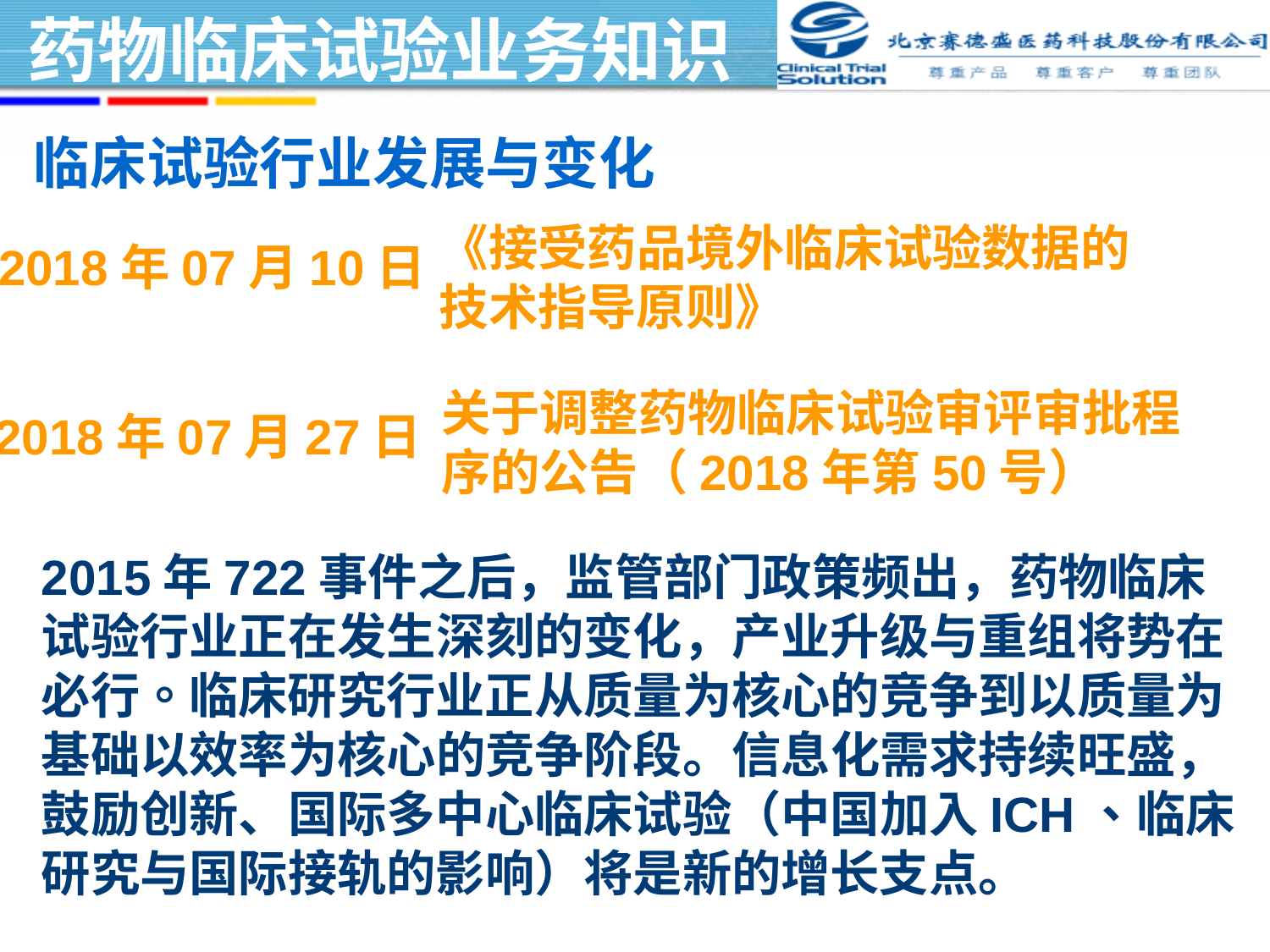

临床试验行业发展与变化
《接受药品境外临床试验数据的技术指导原则》
2018年07月10日
关于调整药物临床试验审评审批程序的公告（2018年第50号）
2018年07月27日
2015年722事件之后，监管部门政策频出，药物临床试验行业正在发生深刻的变化，产业升级与重组将势在必行。临床研究行业正从质量为核心的竞争到以质量为基础以效率为核心的竞争阶段。信息化需求持续旺盛，鼓励创新、国际多中心临床试验（中国加入ICH、临床研究与国际接轨的影响）将是新的增长支点。